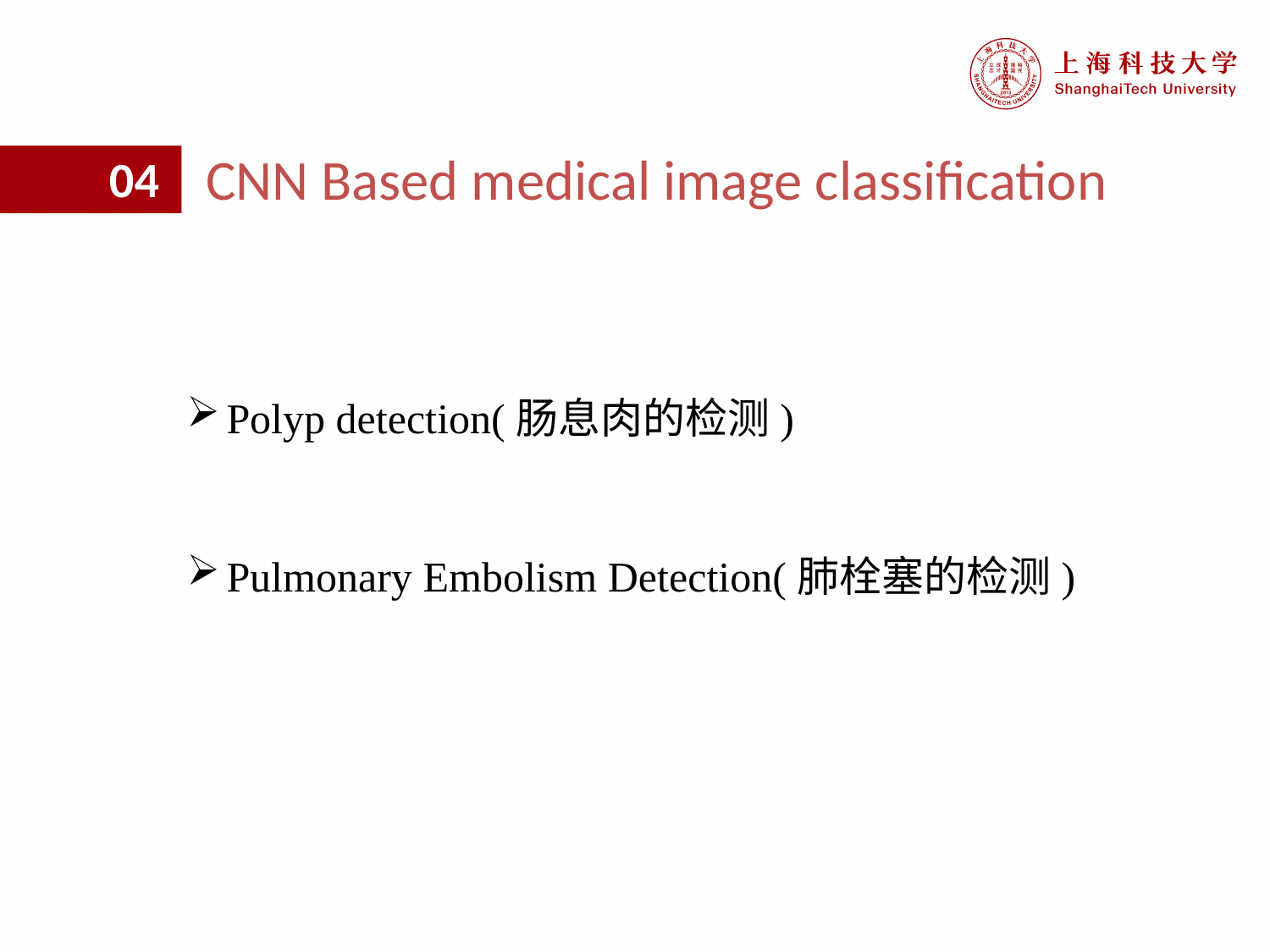

CNN Based medical image classification
04
Polyp detection(肠息肉的检测)

Pulmonary Embolism Detection(肺栓塞的检测)